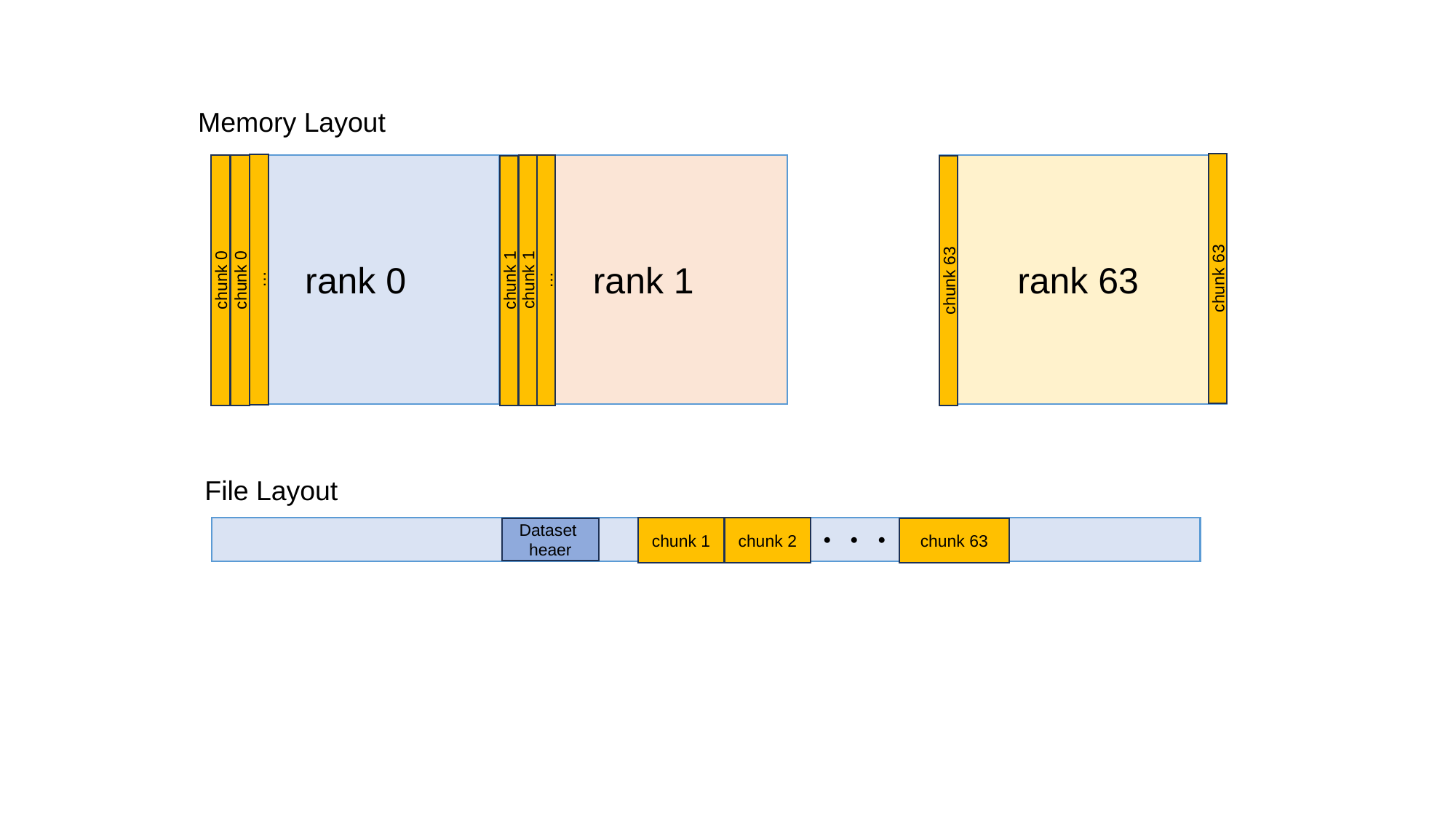

Memory Layout
rank 0
rank 1
rank 63
chunk 65
chunk 63
…
chunk 0
chunk 0
chunk 1
chunk 1
…
chunk 63
File Layout
・・・

chunk 2
chunk 1
chunk 63
・・・
Dataset
heaer